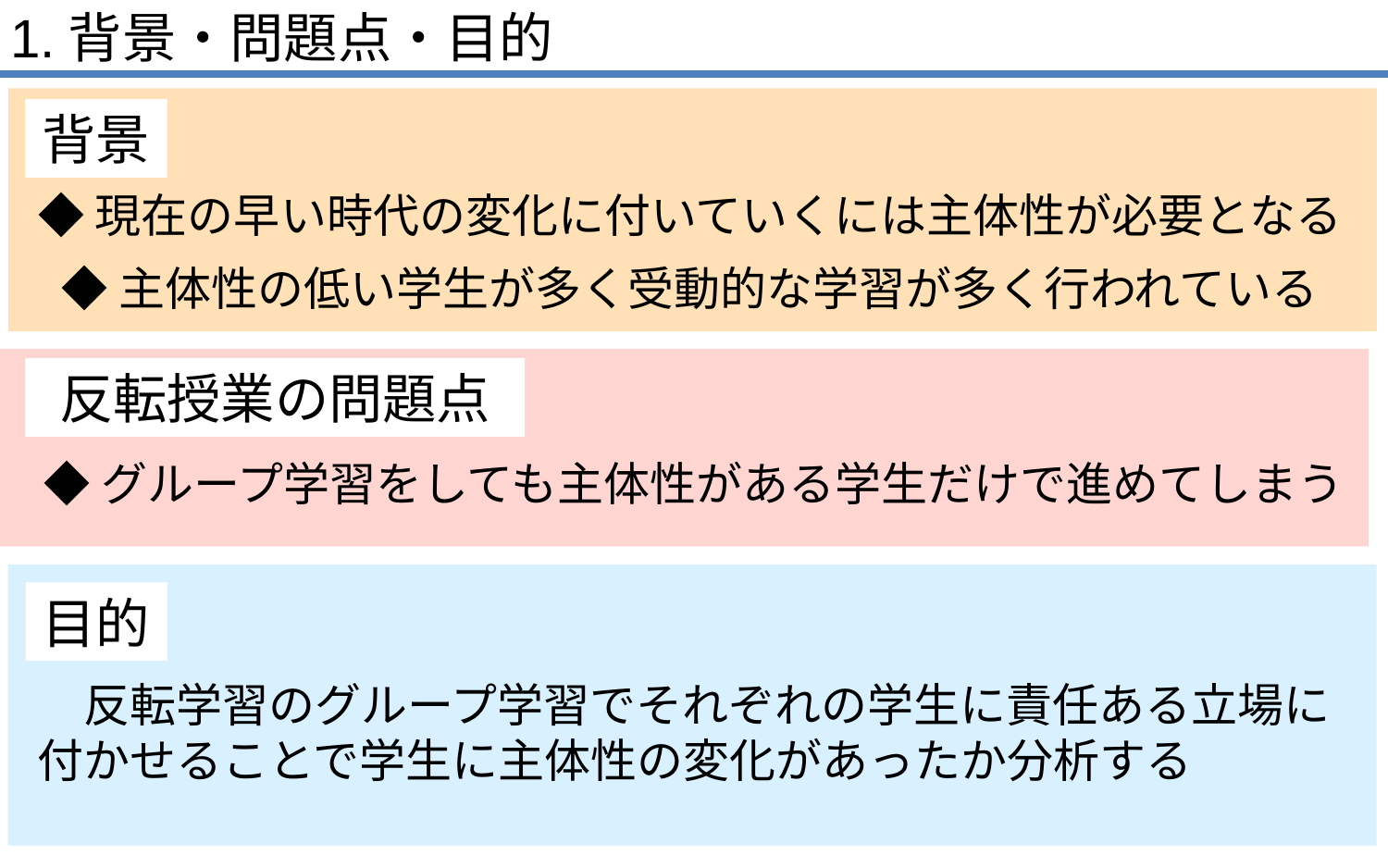

1.背景・問題点・目的

背景
◆現在の早い時代の変化に付いていくには主体性が必要となる
◆主体性の低い学生が多く受動的な学習が多く行われている

反転授業の問題点
◆グループ学習をしても主体性がある学生だけで進めてしまう

目的
　反転学習のグループ学習でそれぞれの学生に責任ある立場に付かせることで学生に主体性の変化があったか分析する